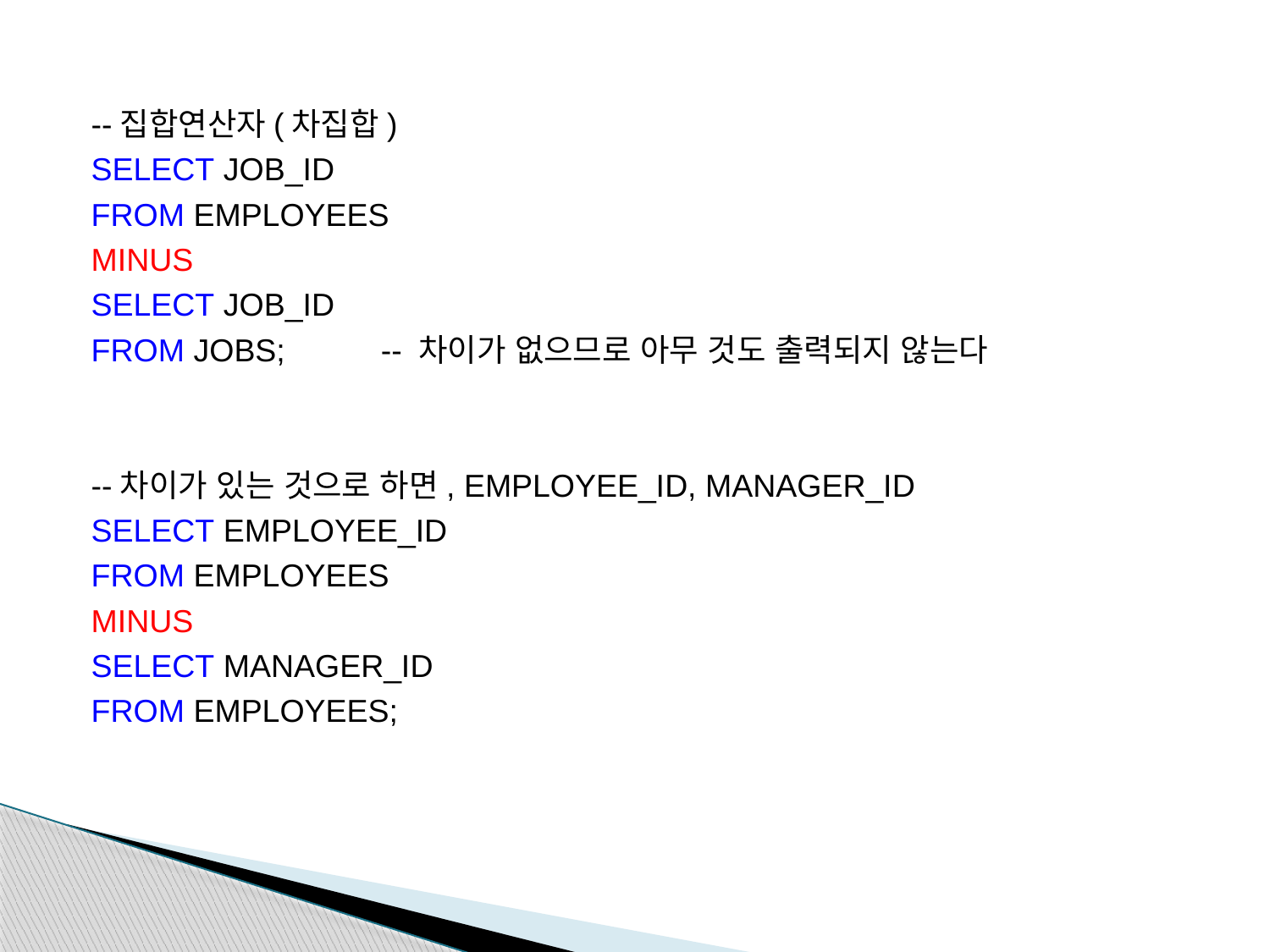

--집합연산자(차집합)
SELECT JOB_ID
FROM EMPLOYEES
MINUS
SELECT JOB_ID
FROM JOBS;	-- 차이가 없으므로 아무 것도 출력되지 않는다

--차이가 있는 것으로 하면, EMPLOYEE_ID, MANAGER_ID
SELECT EMPLOYEE_ID
FROM EMPLOYEES
MINUS
SELECT MANAGER_ID
FROM EMPLOYEES;